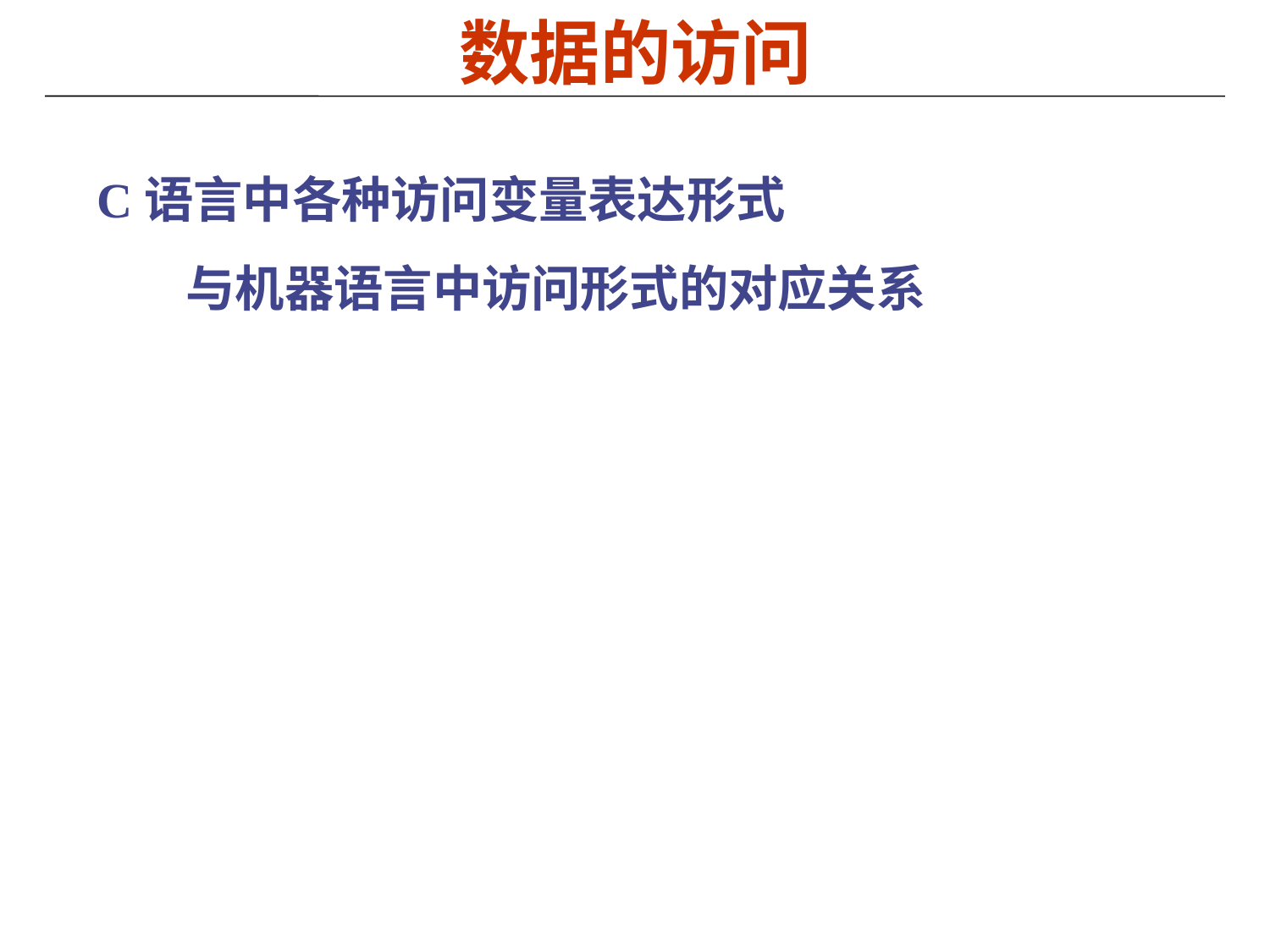

数据的访问
 C语言中各种访问变量表达形式
        与机器语言中访问形式的对应关系